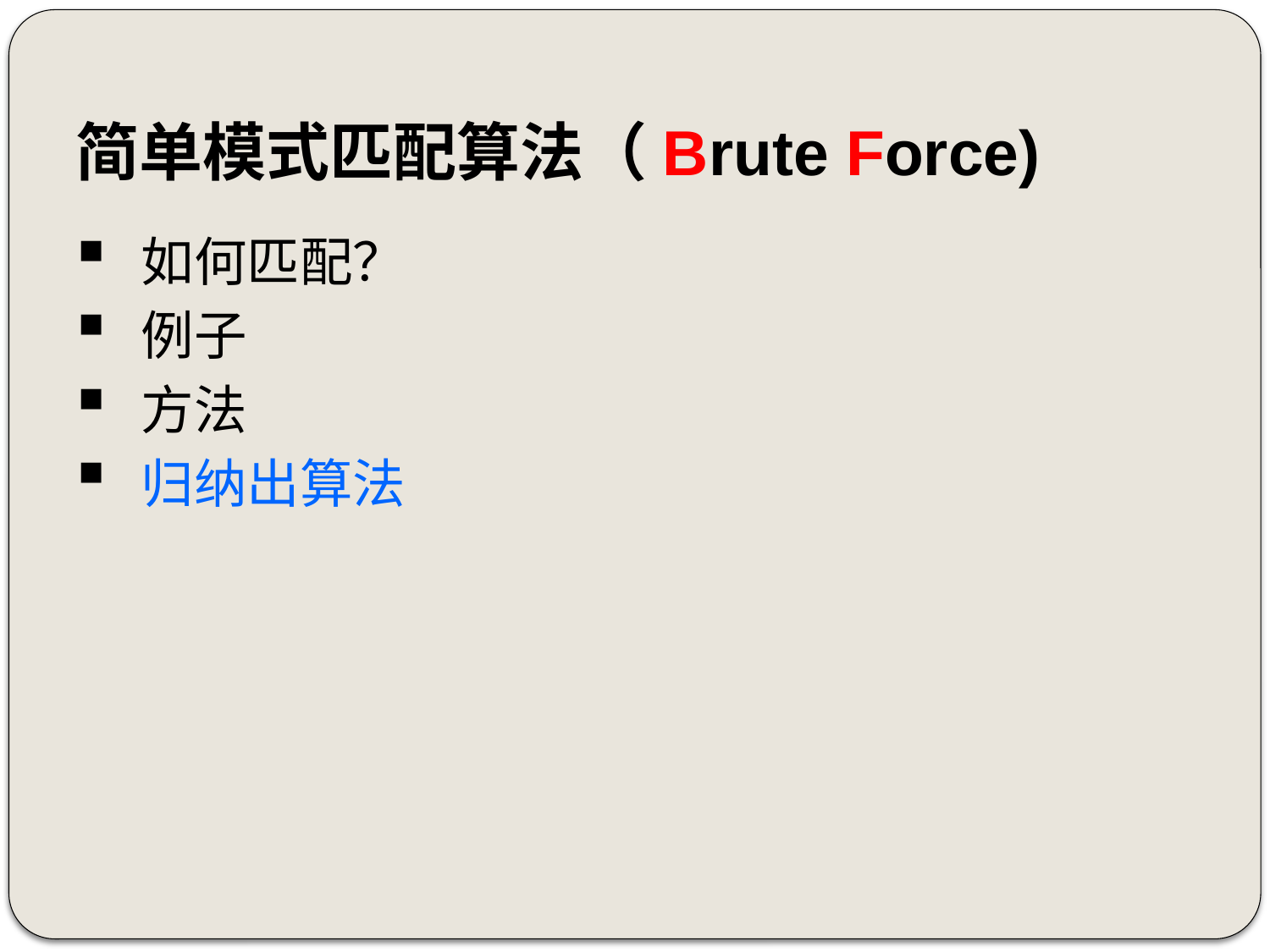

# 简单模式匹配算法（Brute Force)
如何匹配？
例子
方法
归纳出算法